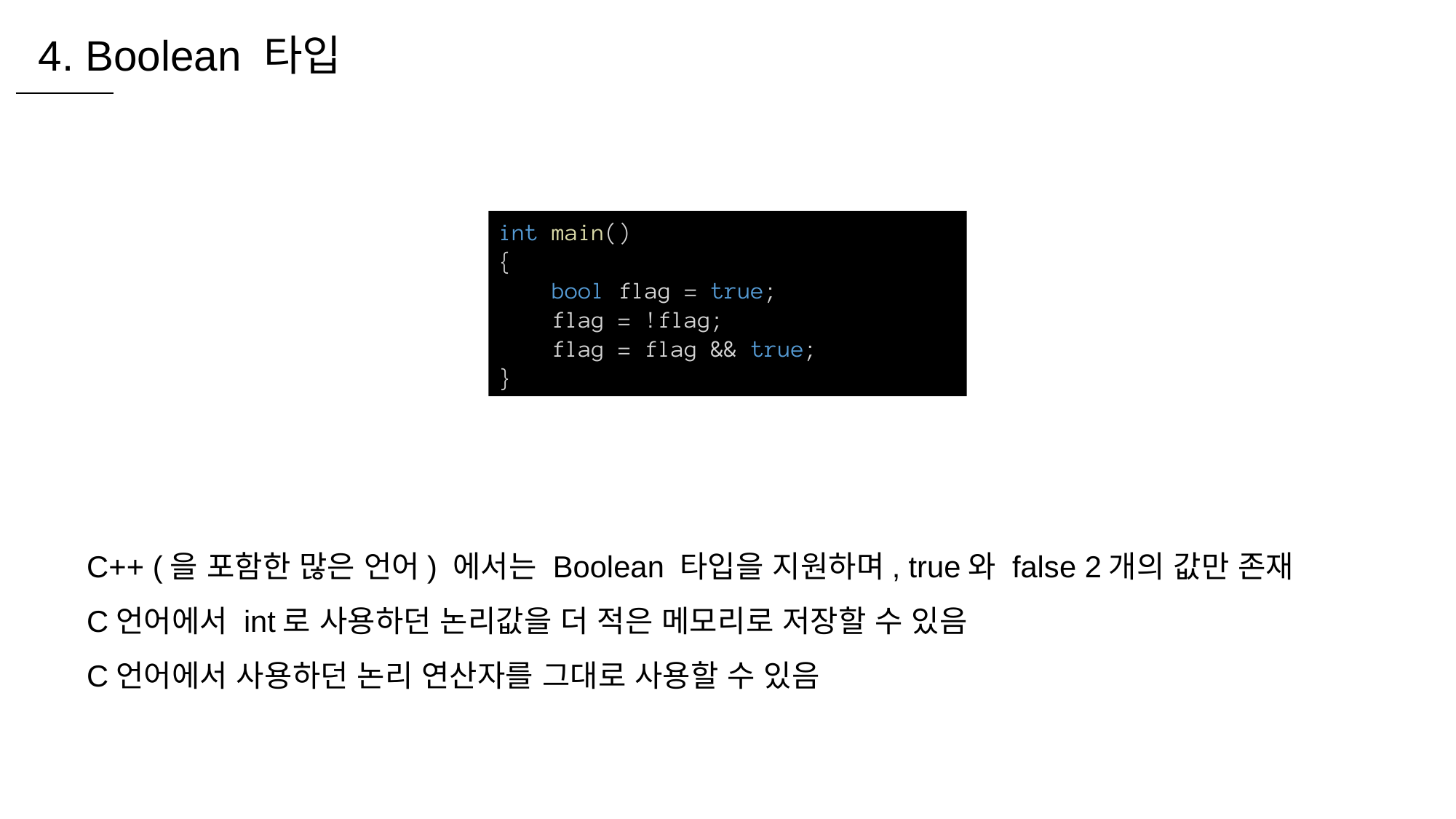

4. Boolean 타입
int main()
{
    bool flag = true;
    flag = !flag;
    flag = flag && true;
}
C++ (을 포함한 많은 언어) 에서는 Boolean 타입을 지원하며, true와 false 2개의 값만 존재
C언어에서 int로 사용하던 논리값을 더 적은 메모리로 저장할 수 있음
C언어에서 사용하던 논리 연산자를 그대로 사용할 수 있음